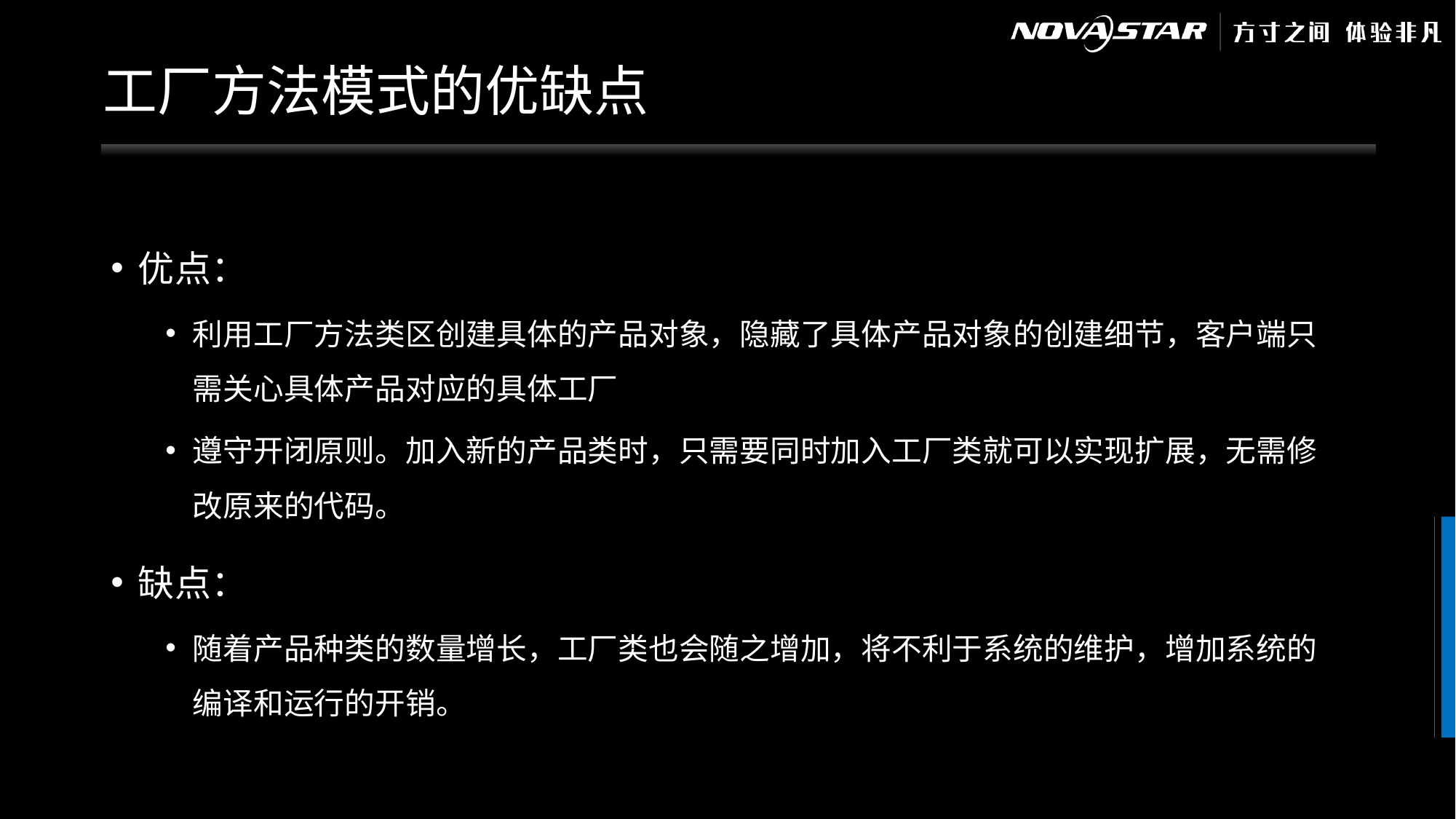

# 工厂方法模式的优缺点

优点：
利用工厂方法类区创建具体的产品对象，隐藏了具体产品对象的创建细节，客户端只需关心具体产品对应的具体工厂
遵守开闭原则。加入新的产品类时，只需要同时加入工厂类就可以实现扩展，无需修改原来的代码。
缺点：
随着产品种类的数量增长，工厂类也会随之增加，将不利于系统的维护，增加系统的编译和运行的开销。